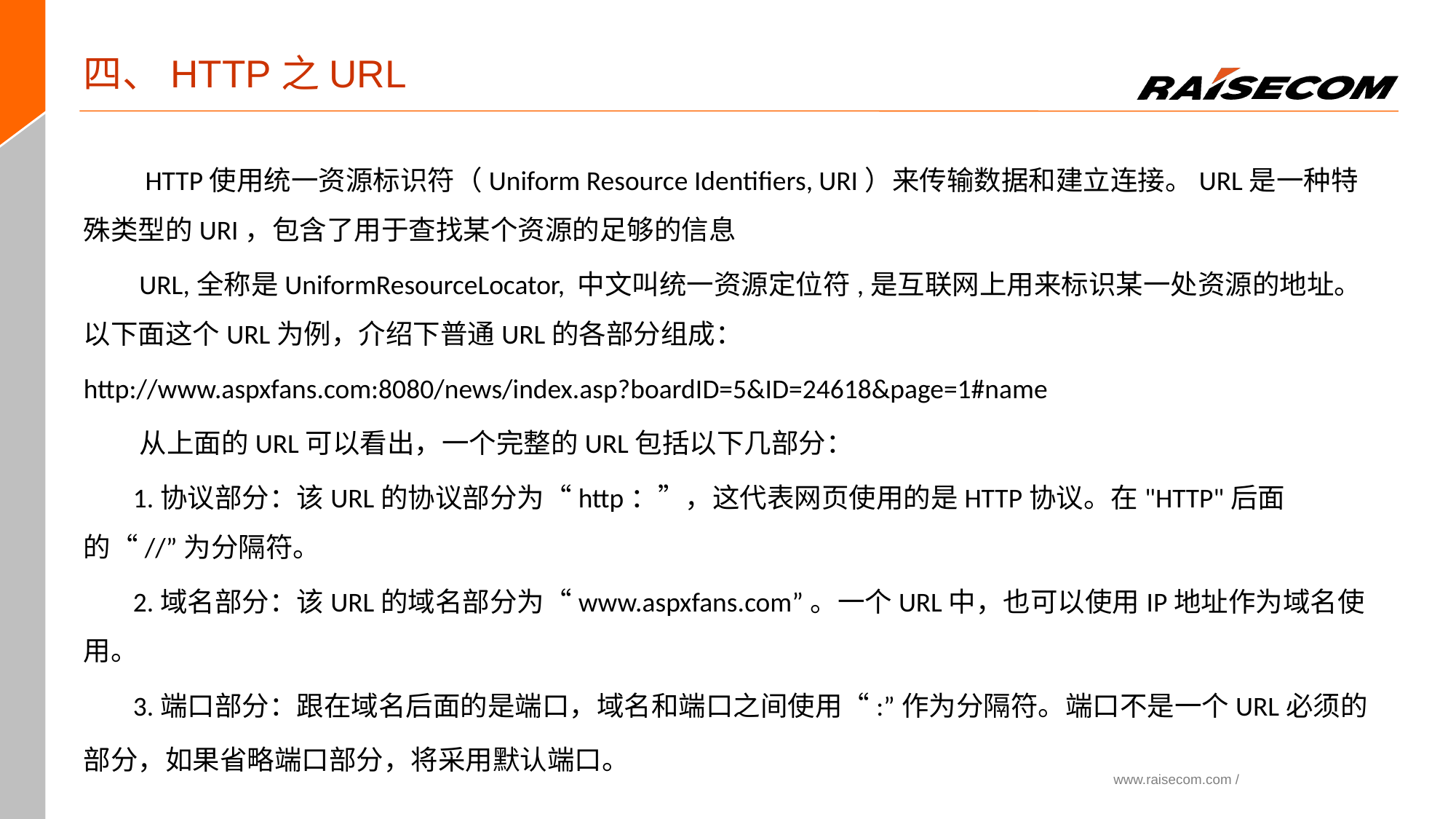

# 四、HTTP之URL
         HTTP使用统一资源标识符（Uniform Resource Identifiers, URI）来传输数据和建立连接。URL是一种特殊类型的URI，包含了用于查找某个资源的足够的信息
         URL,全称是UniformResourceLocator, 中文叫统一资源定位符,是互联网上用来标识某一处资源的地址。以下面这个URL为例，介绍下普通URL的各部分组成：
http://www.aspxfans.com:8080/news/index.asp?boardID=5&ID=24618&page=1#name
        从上面的URL可以看出，一个完整的URL包括以下几部分：
        1.协议部分：该URL的协议部分为“http：”，这代表网页使用的是HTTP协议。在"HTTP"后面的“//”为分隔符。
        2.域名部分：该URL的域名部分为“www.aspxfans.com”。一个URL中，也可以使用IP地址作为域名使用。
        3.端口部分：跟在域名后面的是端口，域名和端口之间使用“:”作为分隔符。端口不是一个URL必须的部分，如果省略端口部分，将采用默认端口。